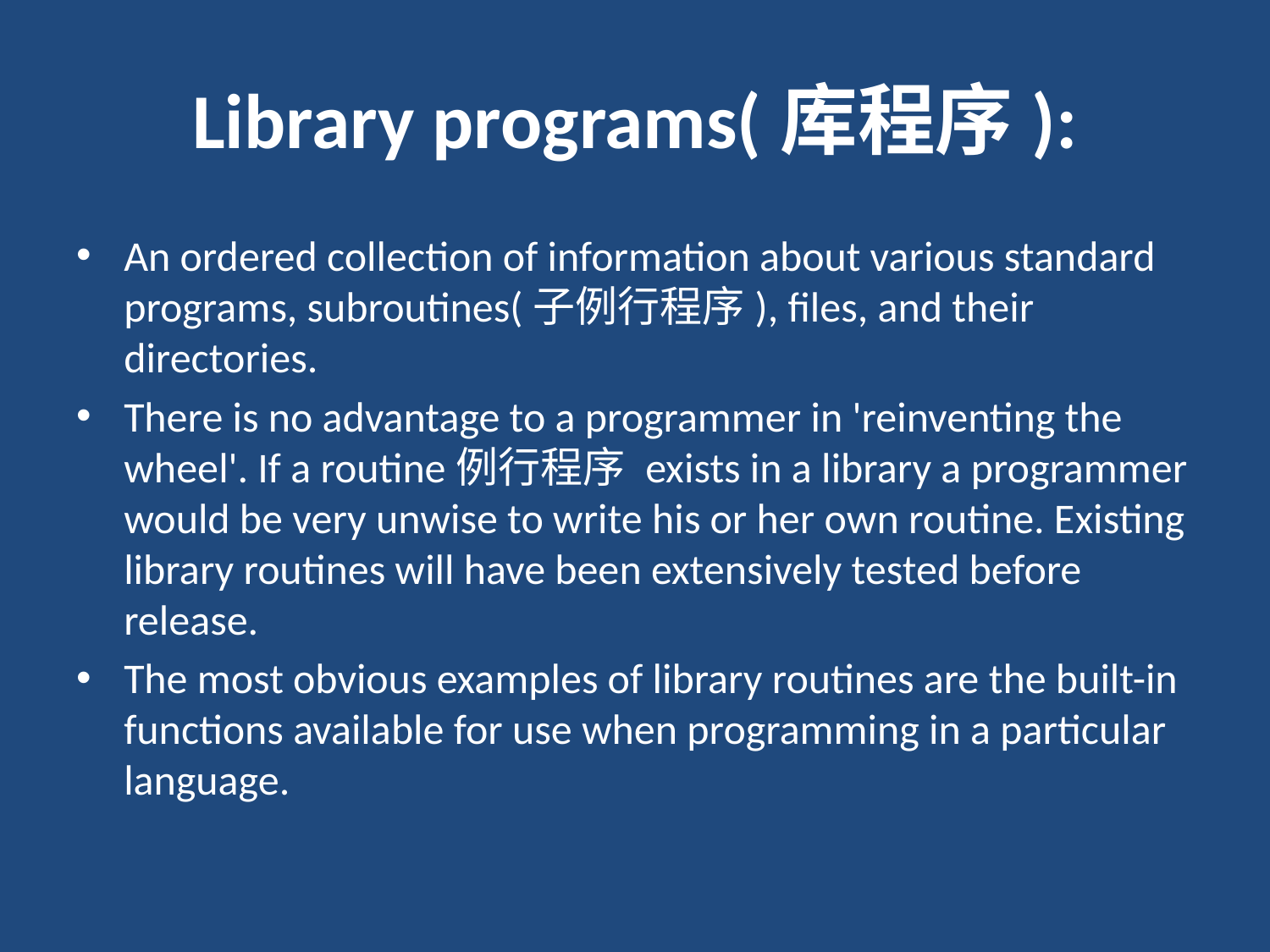

# Library programs(库程序):
An ordered collection of information about various standard programs, subroutines(子例行程序), files, and their directories.
There is no advantage to a programmer in 'reinventing the wheel'. If a routine例行程序 exists in a library a programmer would be very unwise to write his or her own routine. Existing library routines will have been extensively tested before release.
The most obvious examples of library routines are the built-in functions available for use when programming in a particular language.